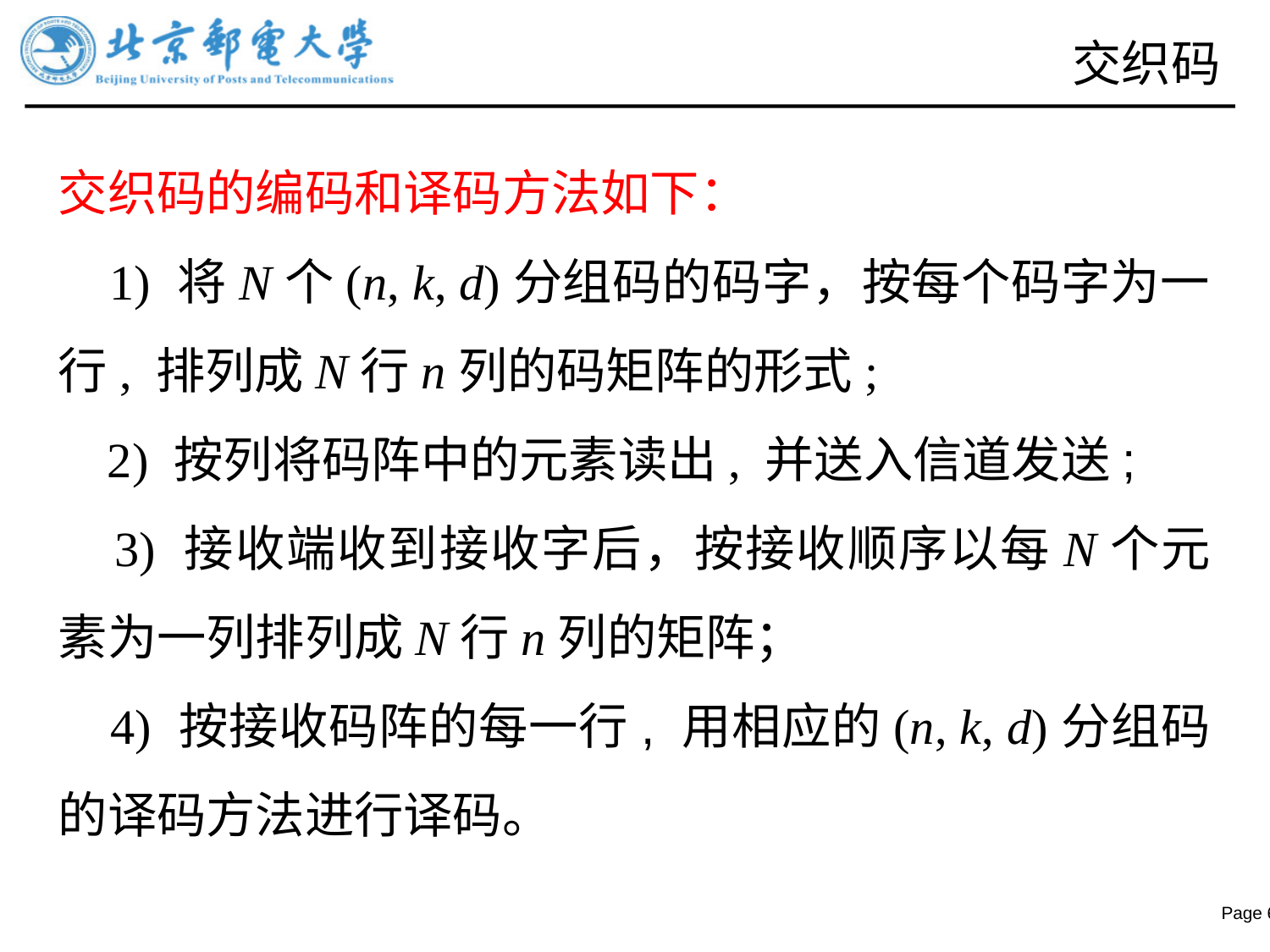

# 交织码
交织码的编码和译码方法如下：
    1) 将N个(n, k, d)分组码的码字，按每个码字为一行, 排列成N行n列的码矩阵的形式;
    2) 按列将码阵中的元素读出, 并送入信道发送;
    3) 接收端收到接收字后，按接收顺序以每N个元素为一列排列成N行n列的矩阵；
    4) 按接收码阵的每一行, 用相应的(n, k, d)分组码的译码方法进行译码。